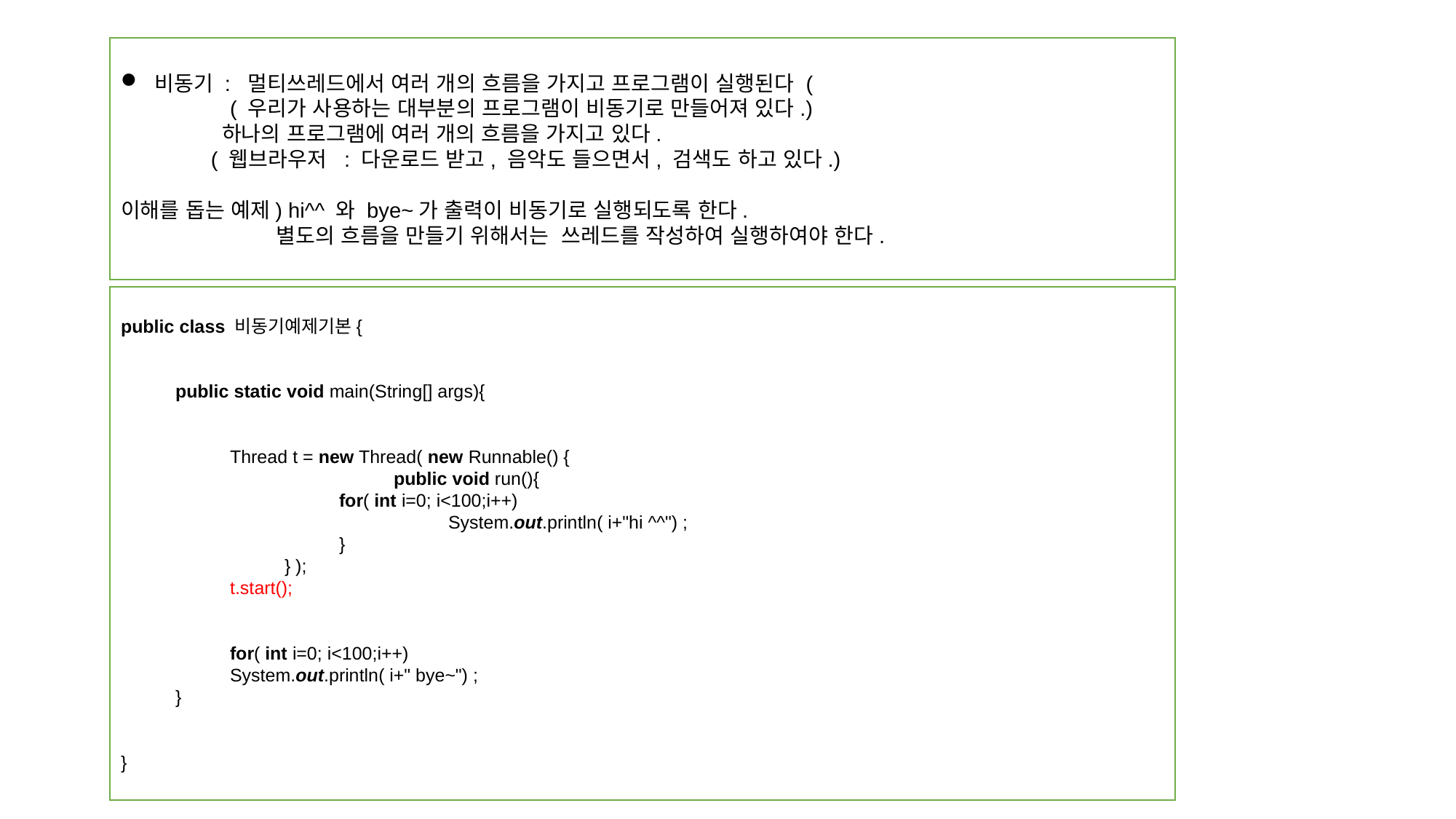

비동기 :  멀티쓰레드에서 여러 개의 흐름을 가지고 프로그램이 실행된다 (
	( 우리가 사용하는 대부분의 프로그램이 비동기로 만들어져 있다.)
                하나의 프로그램에 여러 개의 흐름을 가지고 있다.
               ( 웹브라우저  : 다운로드 받고, 음악도 들으면서, 검색도 하고 있다.)

이해를 돕는 예제) hi^^ 와 bye~가 출력이 비동기로 실행되도록 한다.
                         별도의 흐름을 만들기 위해서는  쓰레드를 작성하여 실행하여야 한다.
public class 비동기예제기본{

public static void main(String[] args){

Thread t = new Thread( new Runnable() {
	public void run(){
for( int i=0; i<100;i++)
	System.out.println( i+"hi ^^") ;
}
} );
t.start();

for( int i=0; i<100;i++)
System.out.println( i+" bye~") ;
}

}